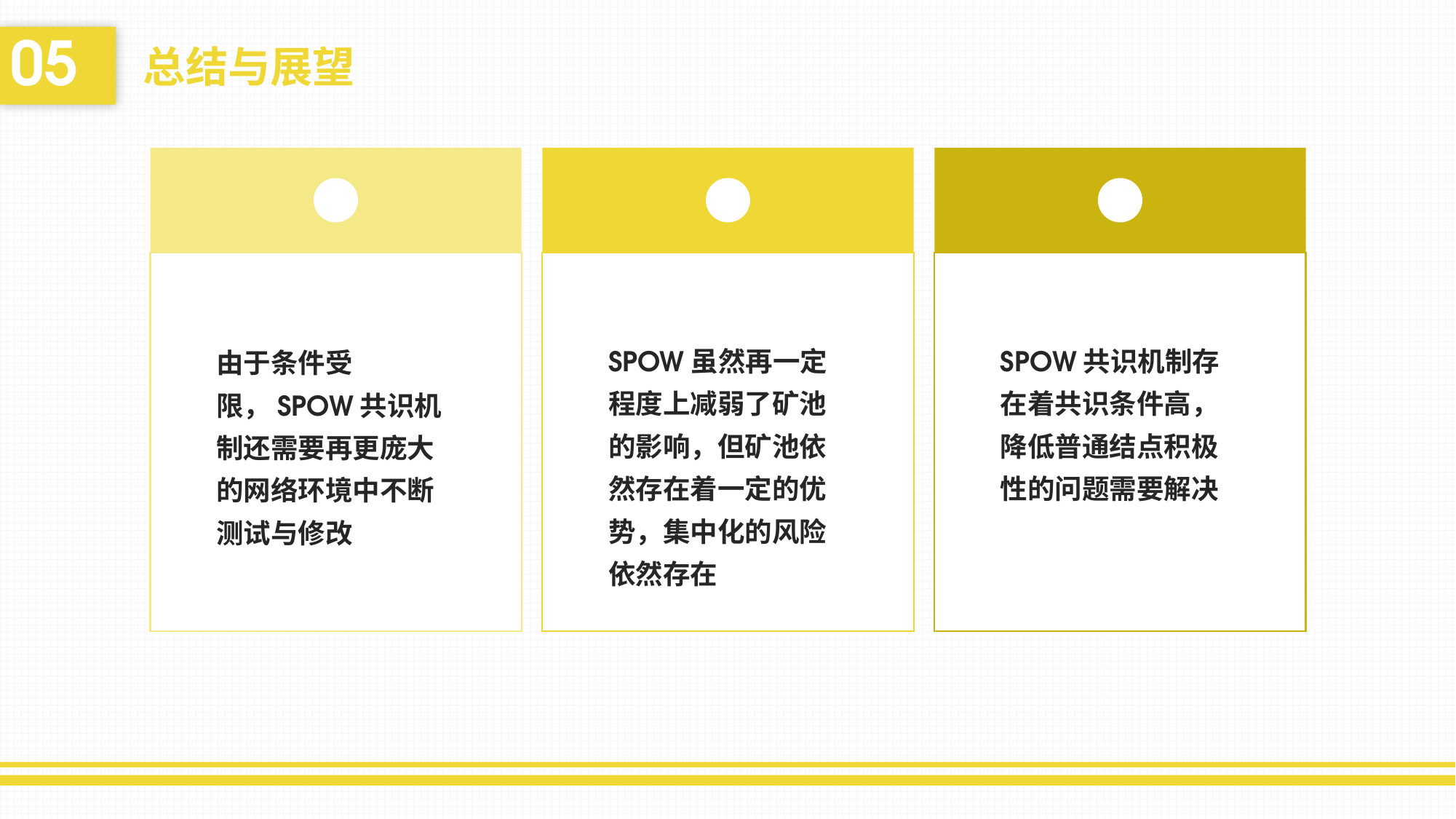

05
总结与展望

SPOW虽然再一定程度上减弱了矿池的影响，但矿池依然存在着一定的优势，集中化的风险依然存在
SPOW共识机制存在着共识条件高，降低普通结点积极性的问题需要解决
由于条件受限，SPOW共识机制还需要再更庞大的网络环境中不断测试与修改